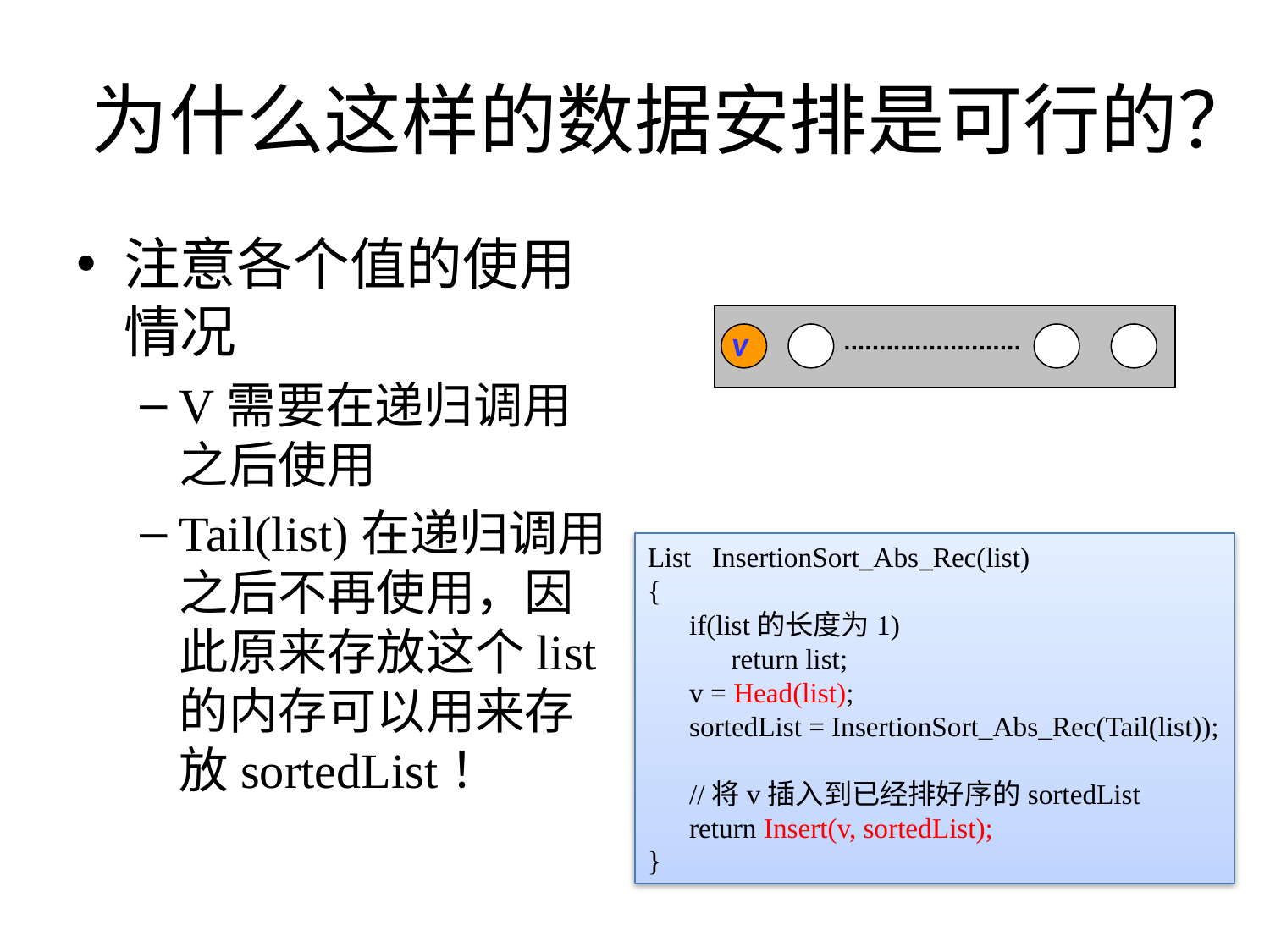

# 为什么这样的数据安排是可行的？
注意各个值的使用情况
V需要在递归调用之后使用
Tail(list)在递归调用之后不再使用，因此原来存放这个list的内存可以用来存放sortedList！

v

List   InsertionSort_Abs_Rec(list)
{
      if(list的长度为1)
            return list;
      v = Head(list);
      sortedList = InsertionSort_Abs_Rec(Tail(list));

      //将v插入到已经排好序的sortedList
      return Insert(v, sortedList);
}